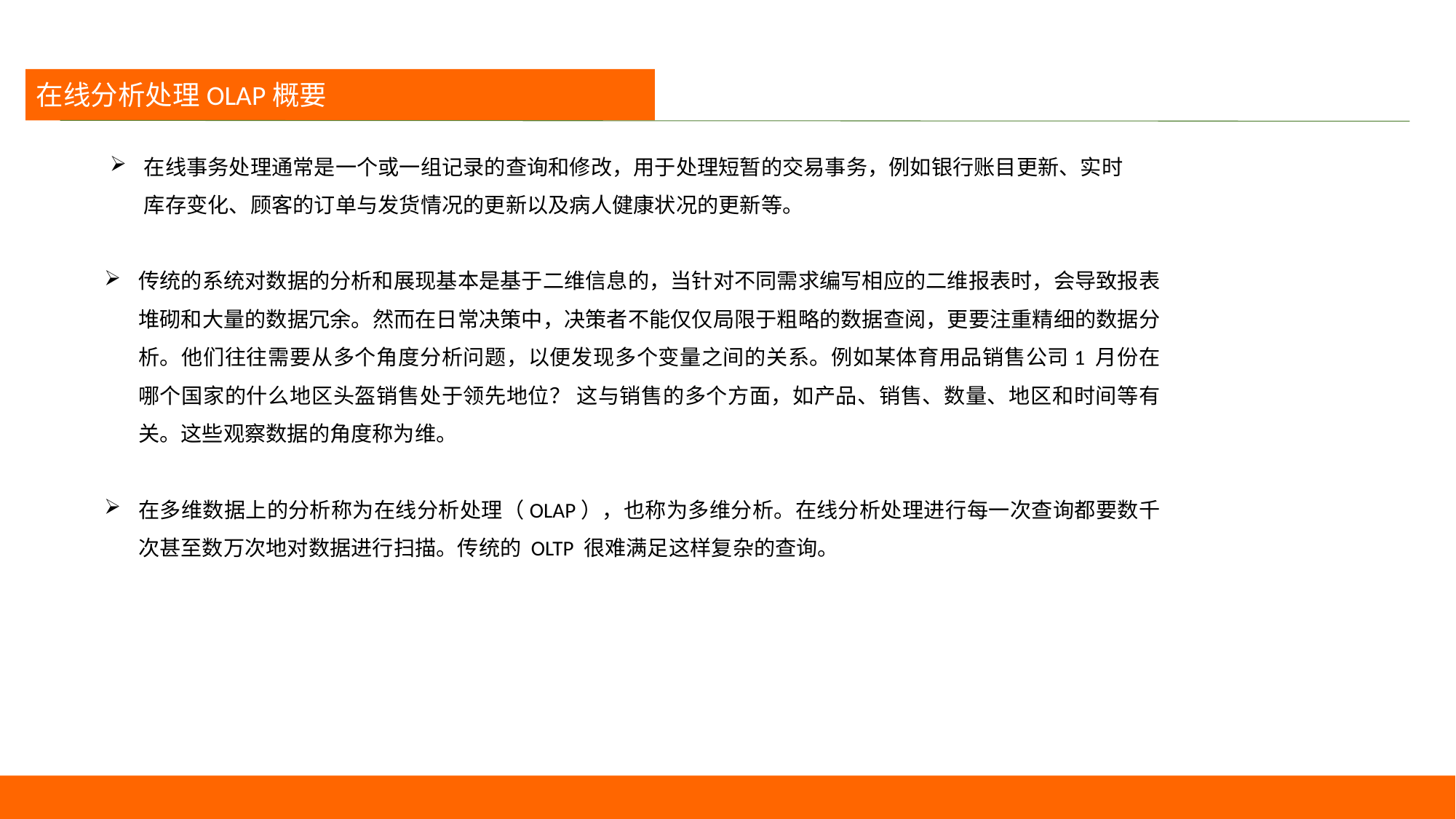

在线分析处理OLAP概要
在线事务处理通常是一个或一组记录的查询和修改，用于处理短暂的交易事务，例如银行账目更新、实时库存变化、顾客的订单与发货情况的更新以及病人健康状况的更新等。
传统的系统对数据的分析和展现基本是基于二维信息的，当针对不同需求编写相应的二维报表时，会导致报表堆砌和大量的数据冗余。然而在日常决策中，决策者不能仅仅局限于粗略的数据查阅，更要注重精细的数据分析。他们往往需要从多个角度分析问题，以便发现多个变量之间的关系。例如某体育用品销售公司1 月份在哪个国家的什么地区头盔销售处于领先地位？ 这与销售的多个方面，如产品、销售、数量、地区和时间等有关。这些观察数据的角度称为维。

在多维数据上的分析称为在线分析处理（OLAP），也称为多维分析。在线分析处理进行每一次查询都要数千次甚至数万次地对数据进行扫描。传统的 OLTP 很难满足这样复杂的查询。
57